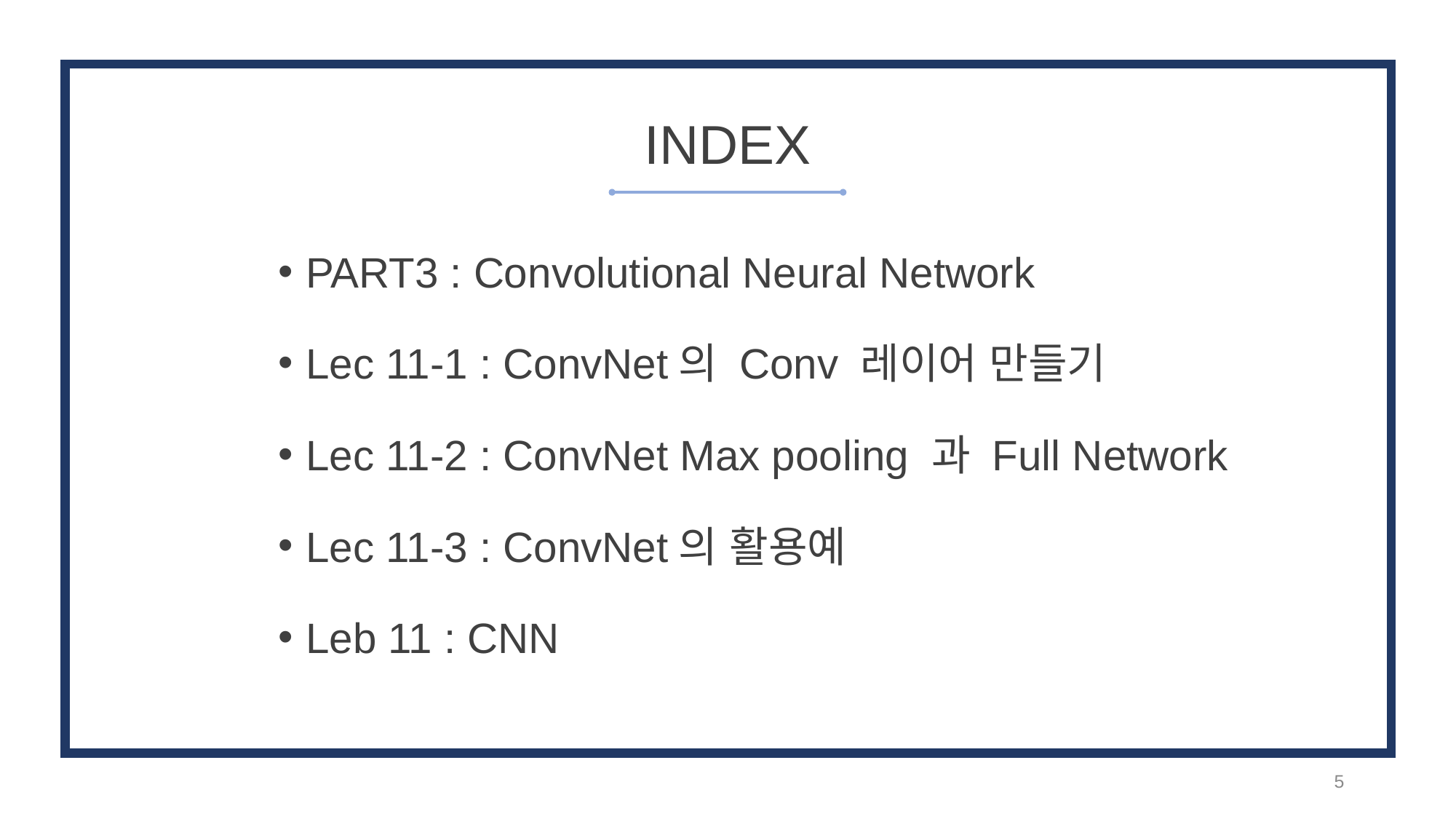

# INDEX
PART3 : Convolutional Neural Network
Lec 11-1 : ConvNet의 Conv 레이어 만들기
Lec 11-2 : ConvNet Max pooling 과 Full Network
Lec 11-3 : ConvNet의 활용예
Leb 11 : CNN
5